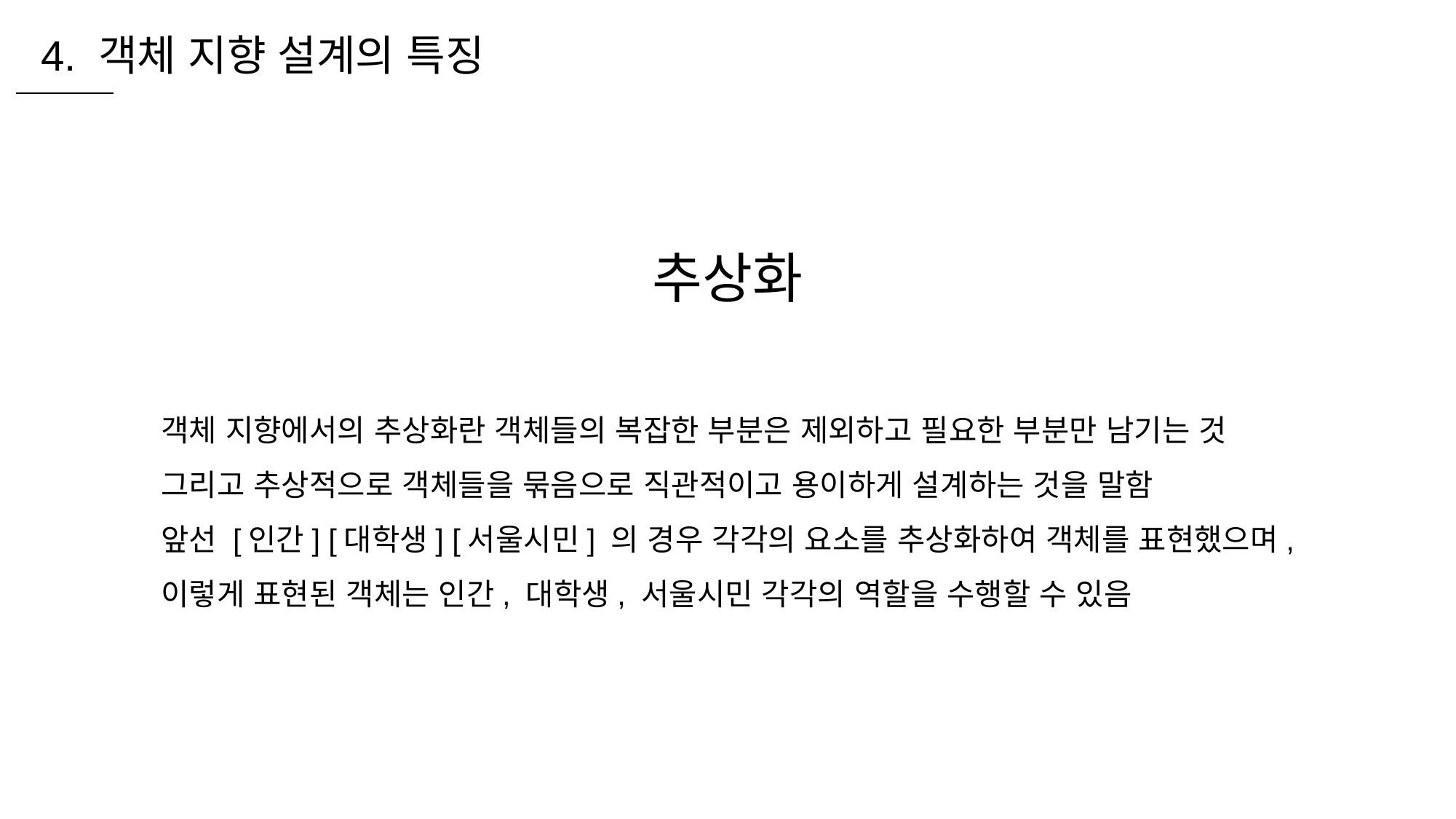

4. 객체 지향 설계의 특징
추상화
객체 지향에서의 추상화란 객체들의 복잡한 부분은 제외하고 필요한 부분만 남기는 것
그리고 추상적으로 객체들을 묶음으로 직관적이고 용이하게 설계하는 것을 말함
앞선 [인간] [대학생] [서울시민] 의 경우 각각의 요소를 추상화하여 객체를 표현했으며,
이렇게 표현된 객체는 인간, 대학생, 서울시민 각각의 역할을 수행할 수 있음